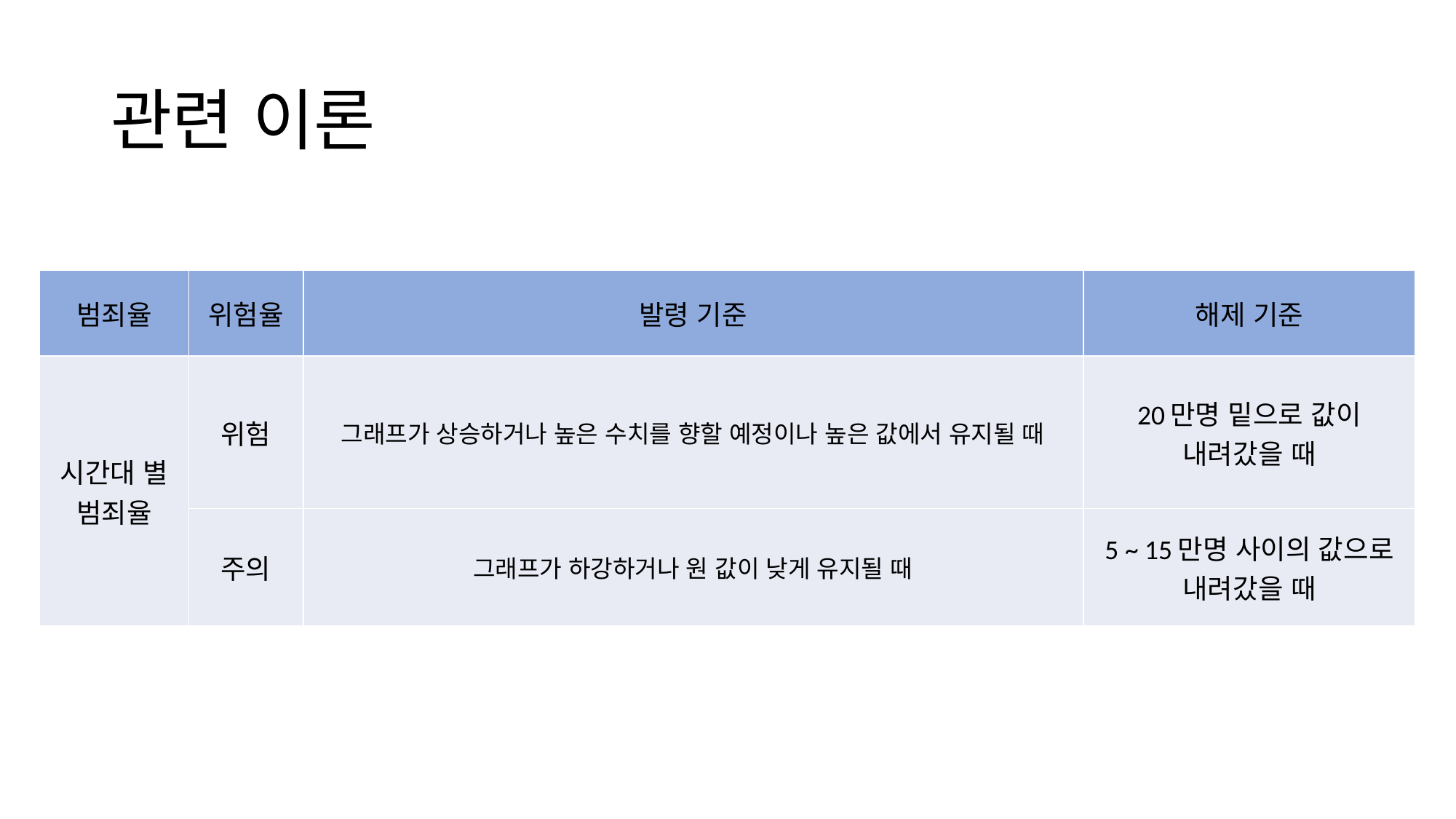

관련 이론
| 범죄율 | 위험율 | 발령 기준 | 해제 기준 |
| --- | --- | --- | --- |
| 시간대 별 범죄율 | 위험 | 그래프가 상승하거나 높은 수치를 향할 예정이나 높은 값에서 유지될 때 | 20만명 밑으로 값이 내려갔을 때 |
|  | 주의 | 그래프가 하강하거나 원 값이 낮게 유지될 때 | 5 ~ 15만명 사이의 값으로 내려갔을 때 |